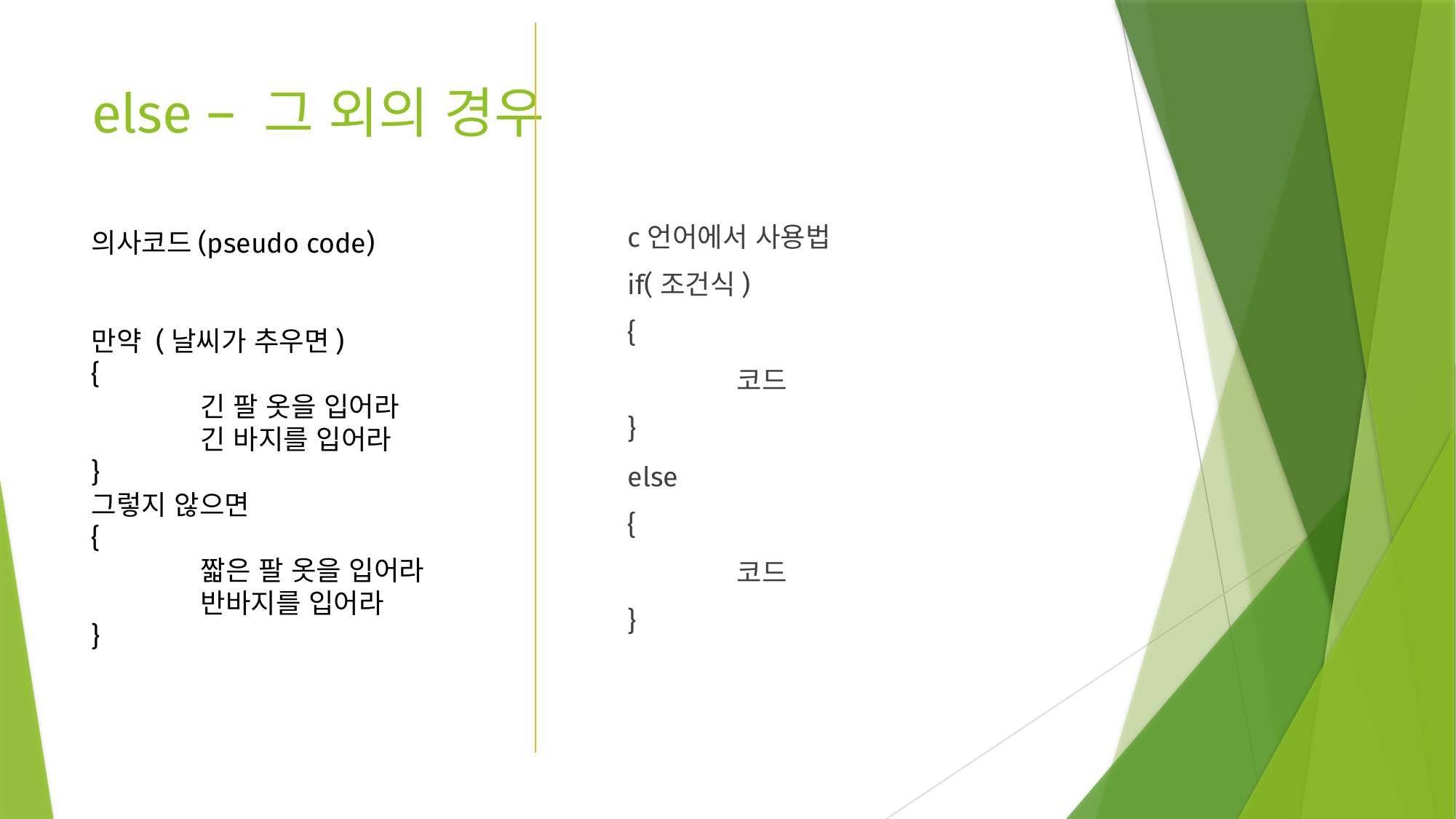

# else – 그 외의 경우
c언어에서 사용법
if(조건식)
{
	코드
}
else
{
	코드
}
의사코드(pseudo code)

만약 (날씨가 추우면)
{
	긴 팔 옷을 입어라
	긴 바지를 입어라
}
그렇지 않으면
{
	짧은 팔 옷을 입어라
	반바지를 입어라
}